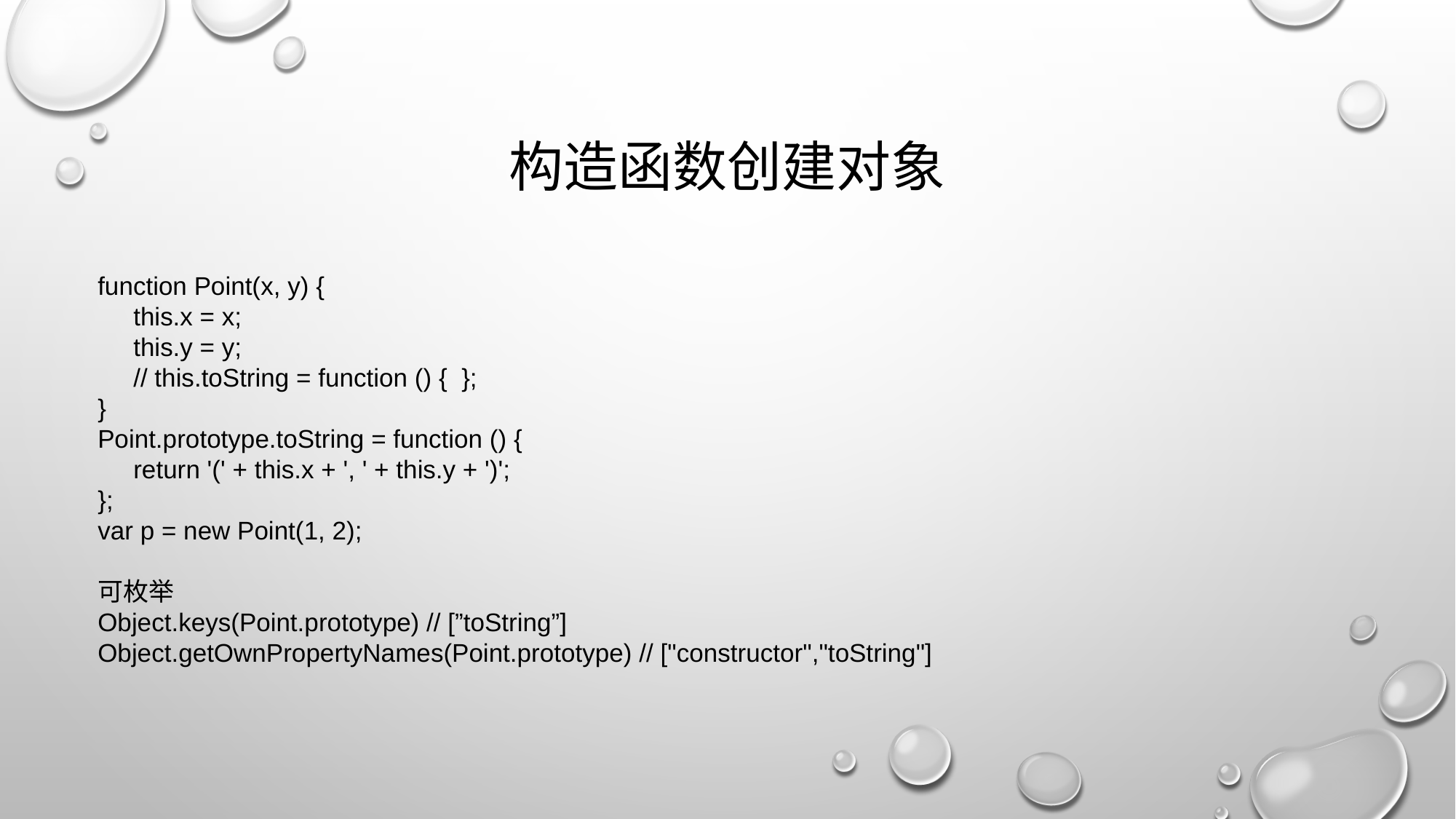

# 构造函数创建对象
function Point(x, y) {
     this.x = x;
     this.y = y;
     // this.toString = function () {  };
}
Point.prototype.toString = function () {
     return '(' + this.x + ', ' + this.y + ')';
};
var p = new Point(1, 2);

可枚举
Object.keys(Point.prototype) // [”toString”]
Object.getOwnPropertyNames(Point.prototype) // ["constructor","toString"]